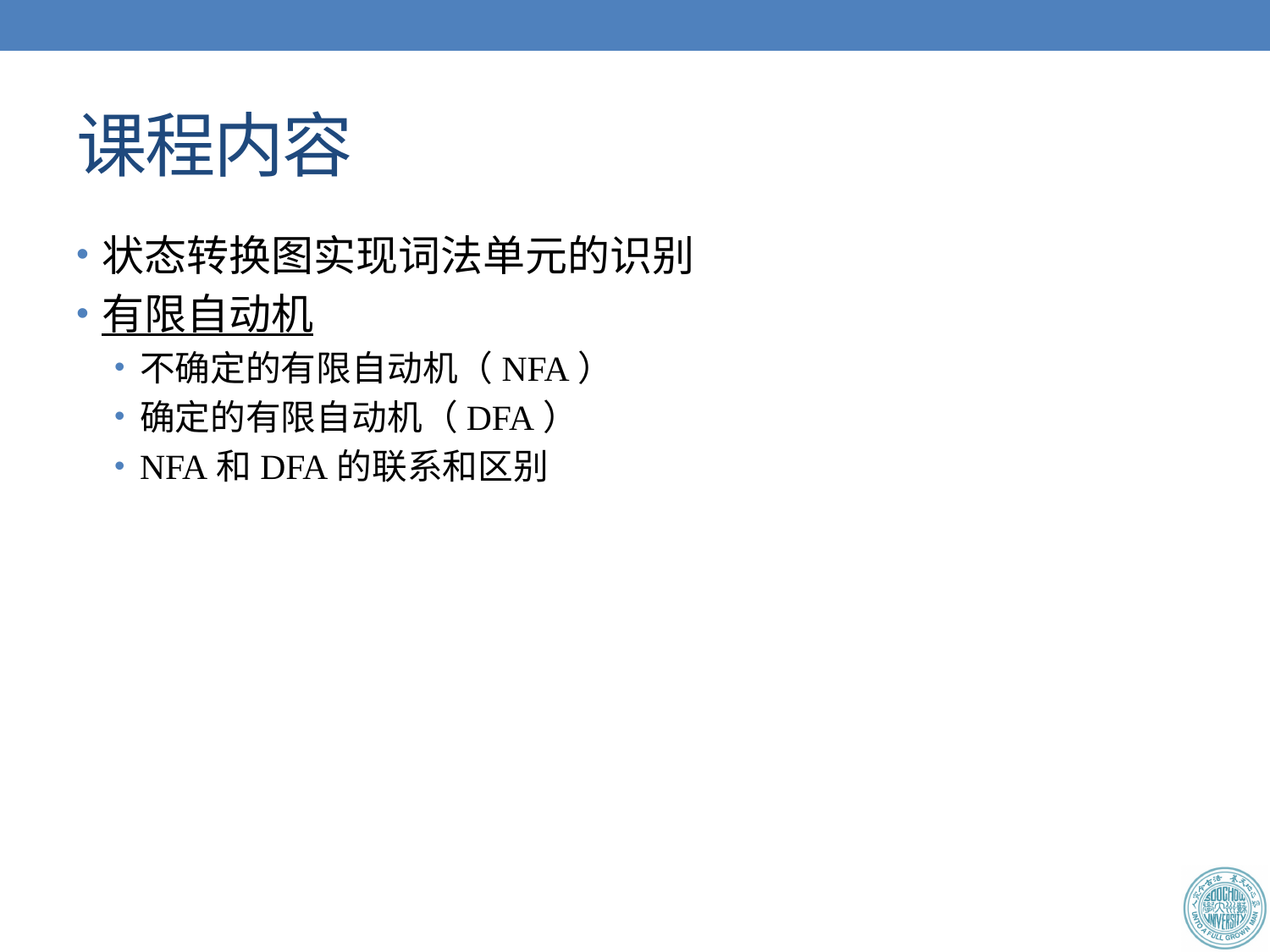

# 课程内容
状态转换图实现词法单元的识别
有限自动机
不确定的有限自动机（NFA）
确定的有限自动机（DFA）
NFA和DFA的联系和区别